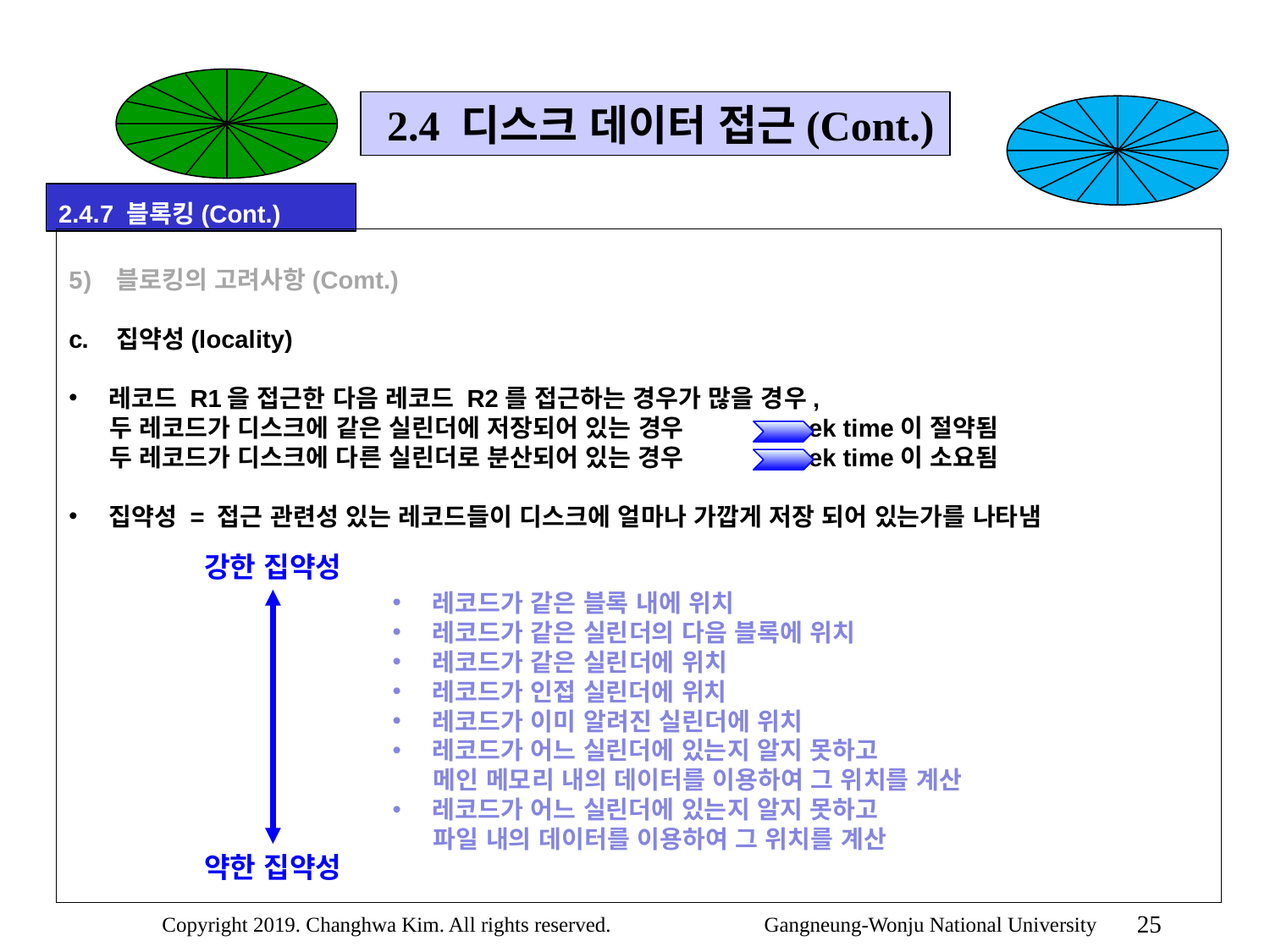

2.4 디스크 데이터 접근(Cont.)

2.4.7 블록킹(Cont.)

블로킹의 고려사항(Comt.)

집약성(locality)

레코드 R1을 접근한 다음 레코드 R2를 접근하는 경우가 많을 경우,
     두 레코드가 디스크에 같은 실린더에 저장되어 있는 경우             seek time이 절약됨
     두 레코드가 디스크에 다른 실린더로 분산되어 있는 경우             seek time이 소요됨

집약성 = 접근 관련성 있는 레코드들이 디스크에 얼마나 가깝게 저장 되어 있는가를 나타냄

강한 집약성
레코드가 같은 블록 내에 위치
레코드가 같은 실린더의 다음 블록에 위치
레코드가 같은 실린더에 위치
레코드가 인접 실린더에 위치
레코드가 이미 알려진 실린더에 위치
레코드가 어느 실린더에 있는지 알지 못하고
     메인 메모리 내의 데이터를 이용하여 그 위치를 계산
레코드가 어느 실린더에 있는지 알지 못하고
     파일 내의 데이터를 이용하여 그 위치를 계산
약한 집약성
25
Copyright 2019. Changhwa Kim. All rights reserved.                             Gangneung-Wonju National University